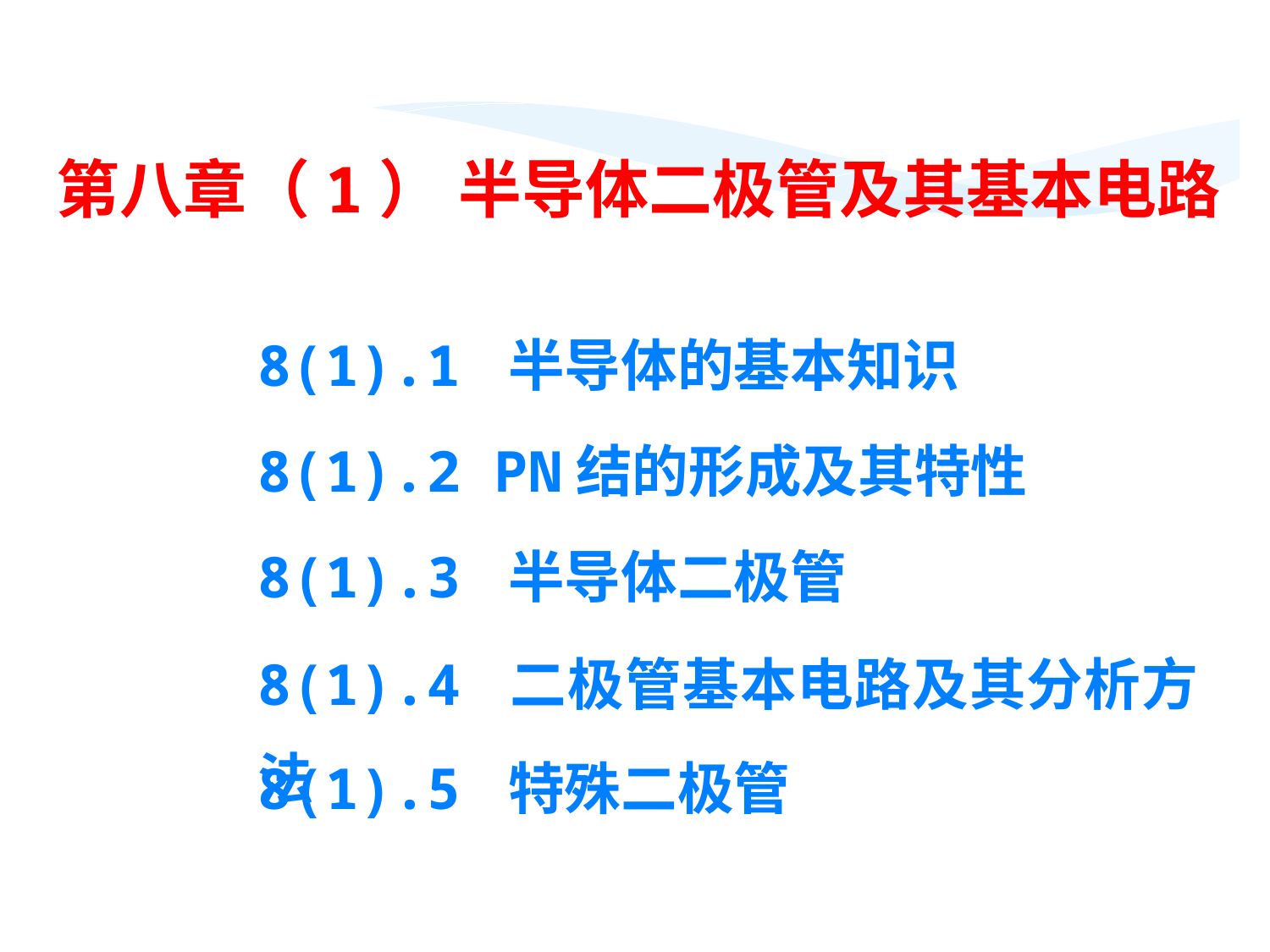

第八章（1） 半导体二极管及其基本电路
8(1).1 半导体的基本知识
8(1).2 PN结的形成及其特性
8(1).3 半导体二极管
8(1).4 二极管基本电路及其分析方法
8(1).5 特殊二极管